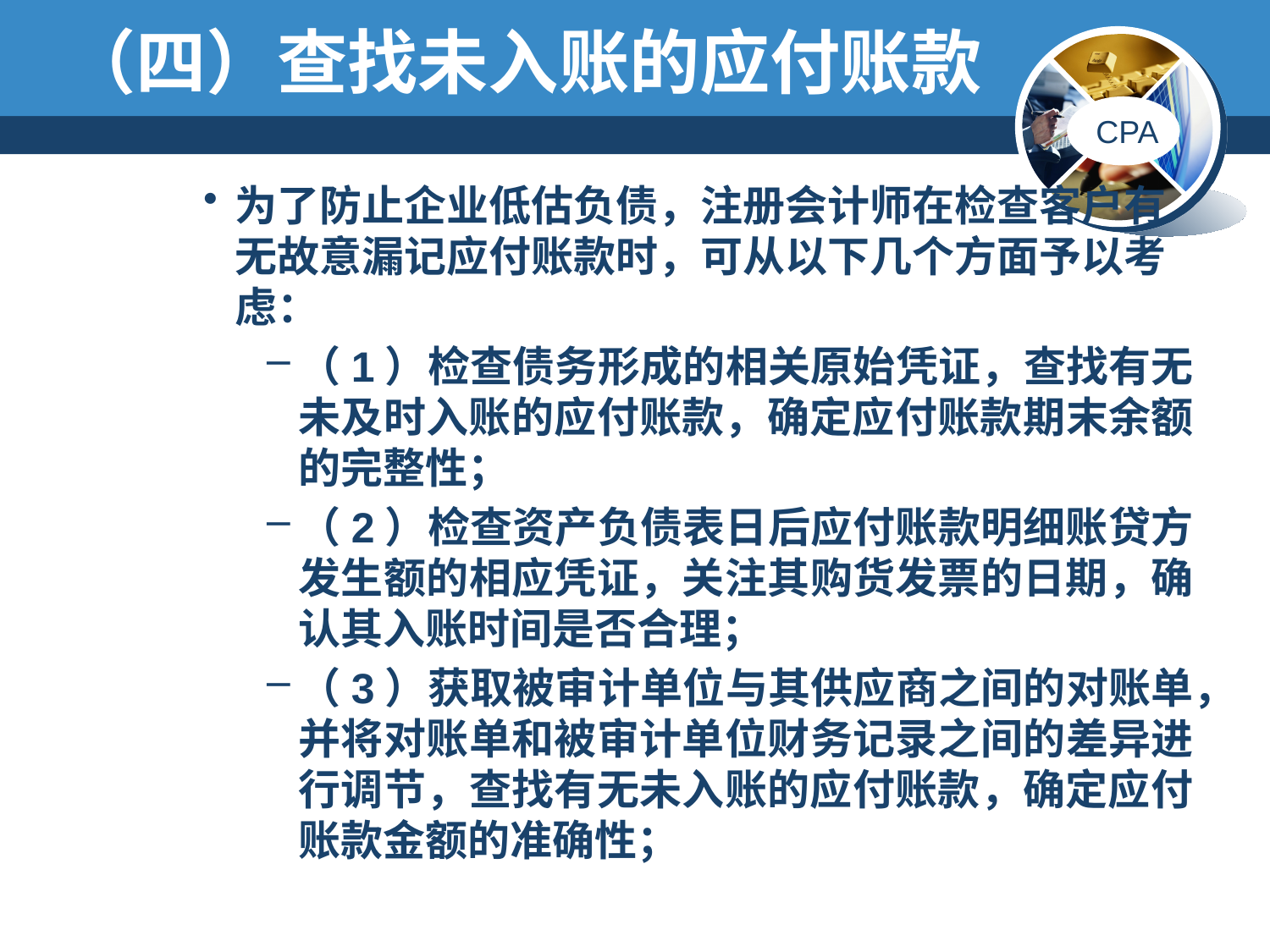

# （四）查找未入账的应付账款
为了防止企业低估负债，注册会计师在检查客户有无故意漏记应付账款时，可从以下几个方面予以考虑：
（1）检查债务形成的相关原始凭证，查找有无未及时入账的应付账款，确定应付账款期末余额的完整性；
（2）检查资产负债表日后应付账款明细账贷方发生额的相应凭证，关注其购货发票的日期，确认其入账时间是否合理；
（3）获取被审计单位与其供应商之间的对账单，并将对账单和被审计单位财务记录之间的差异进行调节，查找有无未入账的应付账款，确定应付账款金额的准确性；